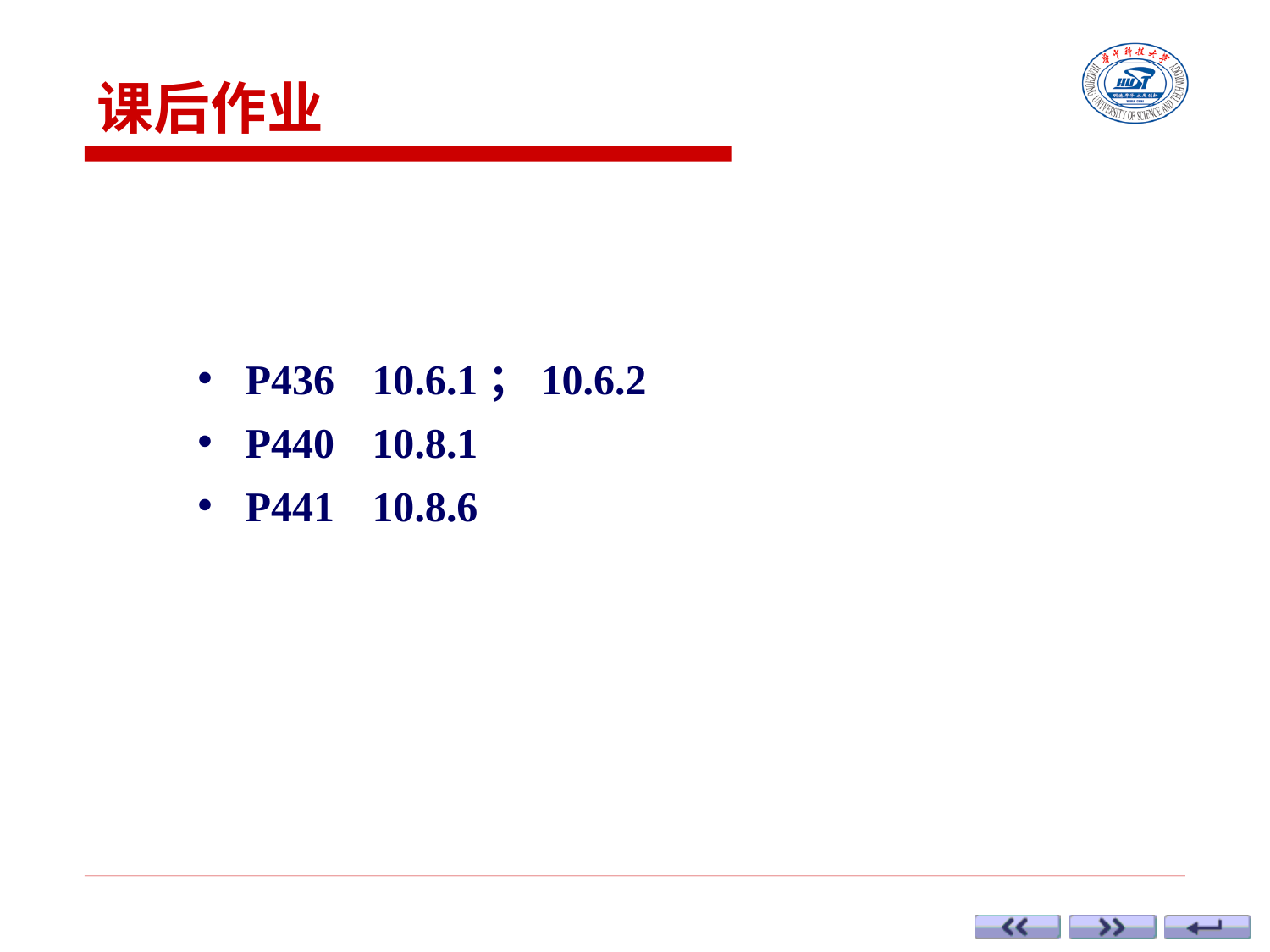

课后作业
P436	10.6.1；10.6.2
P440	10.8.1
P441	10.8.6